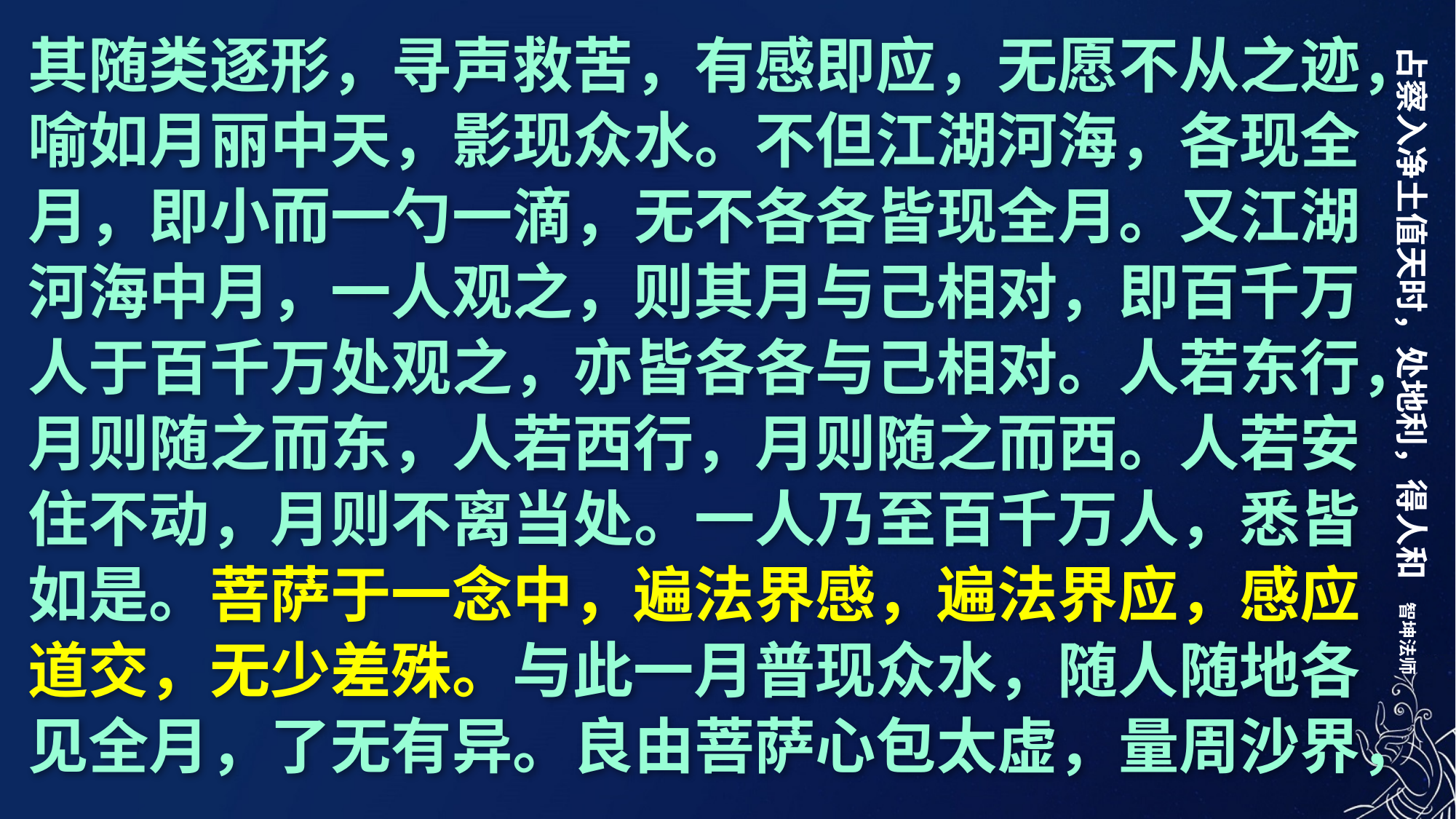

其随类逐形，寻声救苦，有感即应，无愿不从之迹，喻如月丽中天，影现众水。不但江湖河海，各现全月，即小而一勺一滴，无不各各皆现全月。又江湖河海中月，一人观之，则其月与己相对，即百千万人于百千万处观之，亦皆各各与己相对。人若东行，月则随之而东，人若西行，月则随之而西。人若安住不动，月则不离当处。一人乃至百千万人，悉皆如是。菩萨于一念中，遍法界感，遍法界应，感应道交，无少差殊。与此一月普现众水，随人随地各见全月，了无有异。良由菩萨心包太虚，量周沙界，